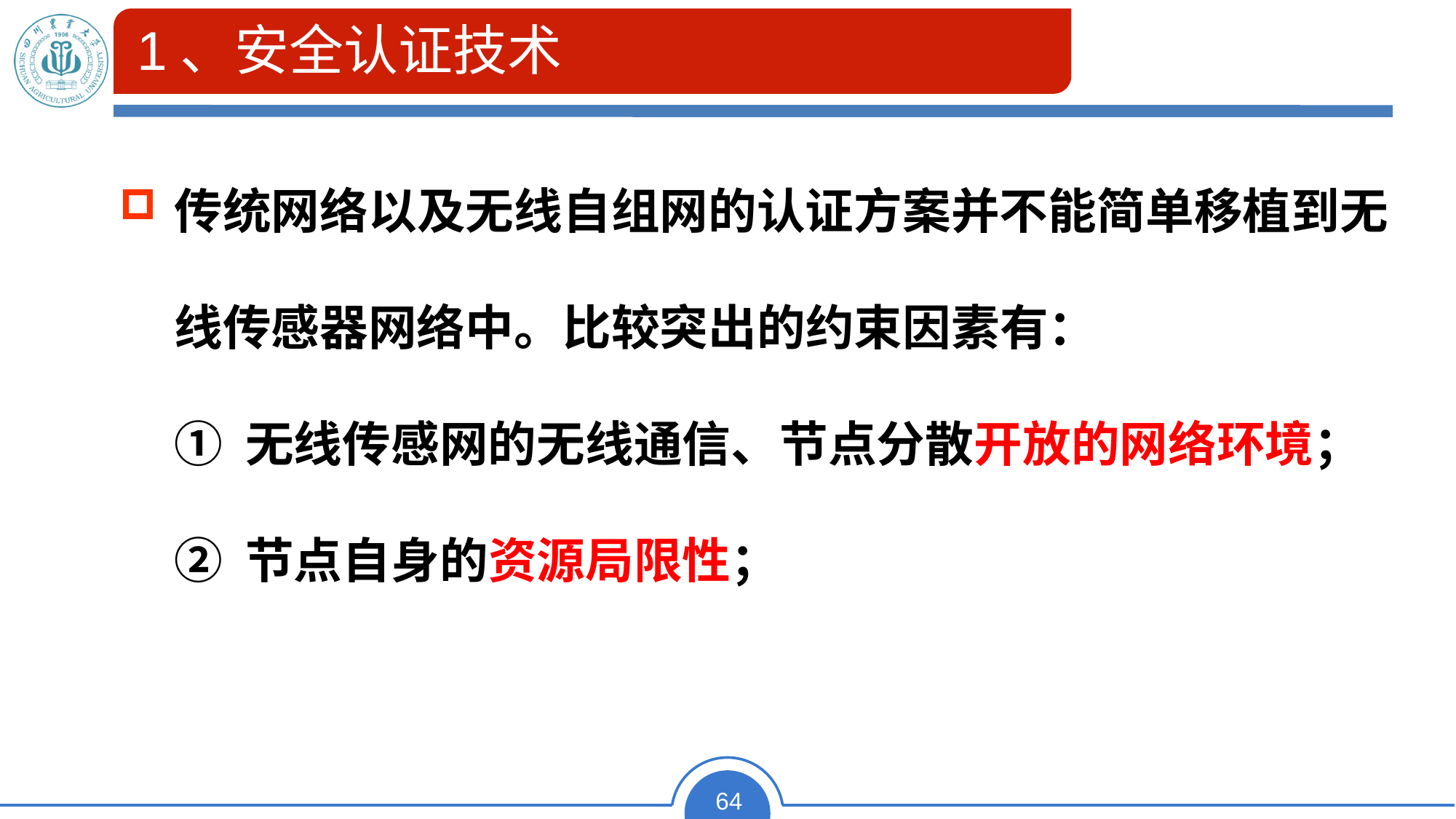

# 1、安全认证技术
传统网络以及无线自组网的认证方案并不能简单移植到无线传感器网络中。比较突出的约束因素有：
① 无线传感网的无线通信、节点分散开放的网络环境；
② 节点自身的资源局限性；